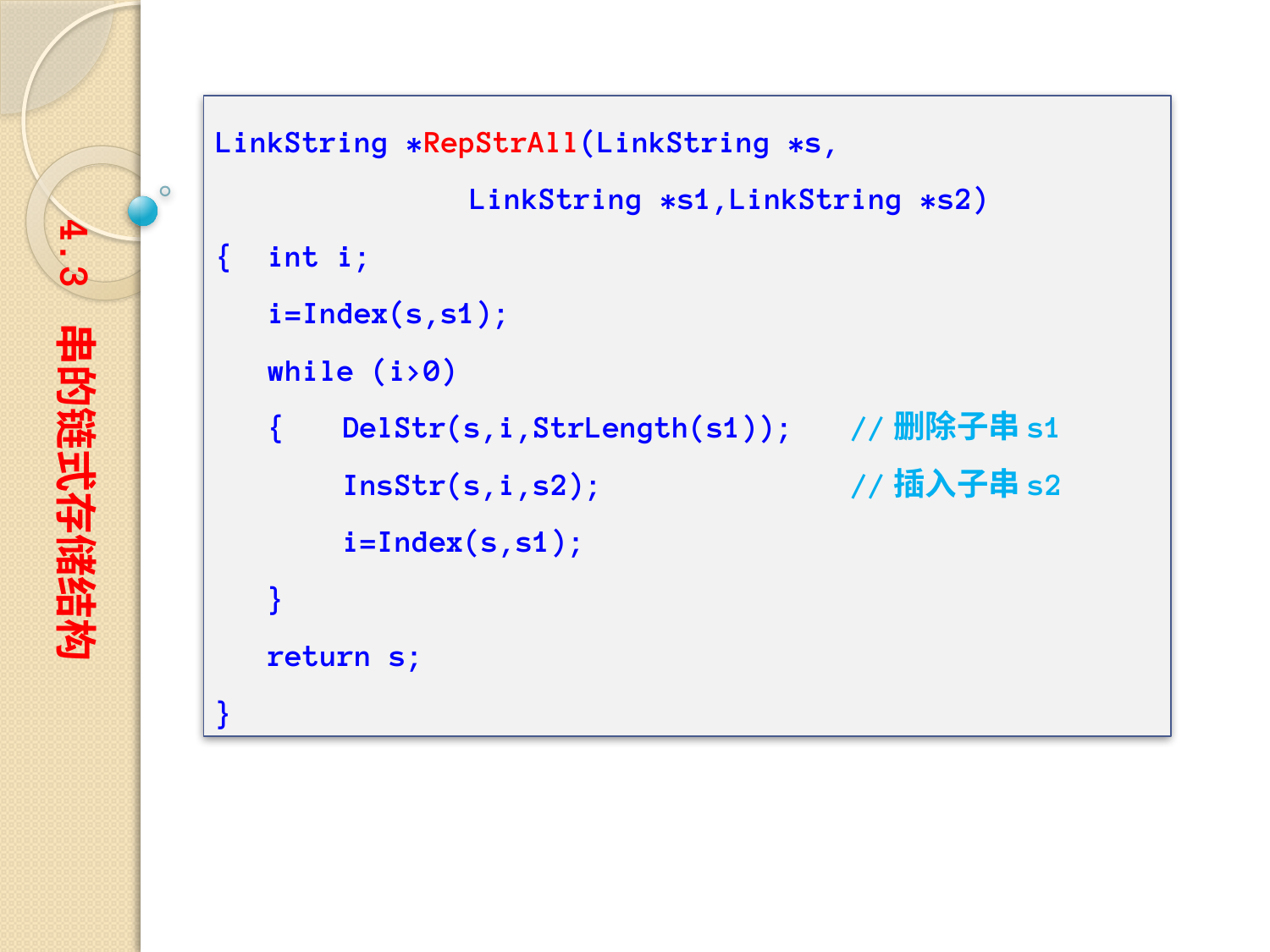

LinkString *RepStrAll(LinkString *s,
		LinkString *s1,LinkString *s2)
{  int i;
   i=Index(s,s1);
   while (i>0)
   {	DelStr(s,i,StrLength(s1));	//删除子串s1
	InsStr(s,i,s2);		//插入子串s2
	i=Index(s,s1);
   }
   return s;
}
4.3 串的链式存储结构